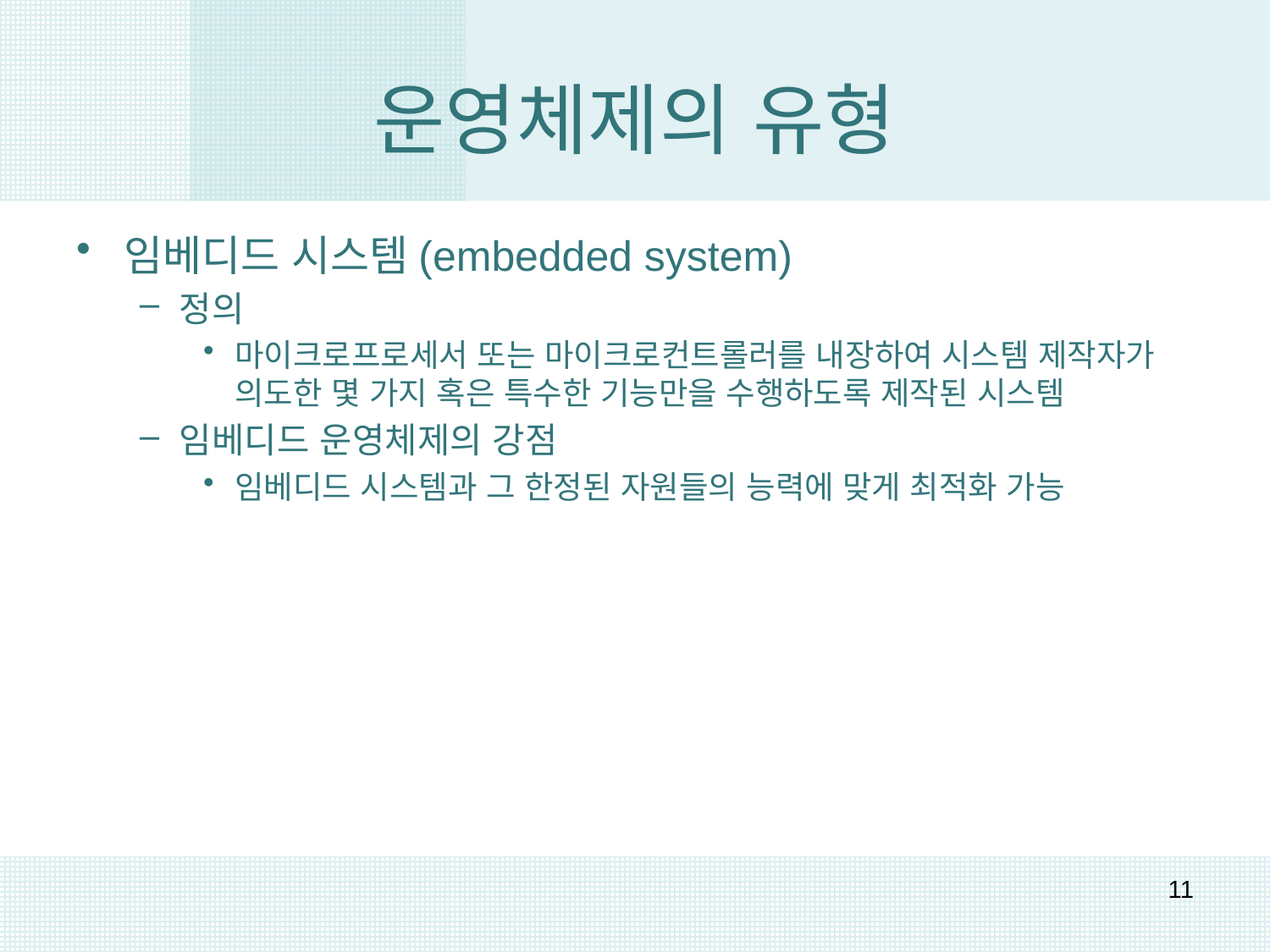

# 운영체제의 유형
임베디드 시스템(embedded system)
정의
마이크로프로세서 또는 마이크로컨트롤러를 내장하여 시스템 제작자가  의도한 몇 가지 혹은 특수한 기능만을 수행하도록 제작된 시스템
임베디드 운영체제의 강점
임베디드 시스템과 그 한정된 자원들의 능력에 맞게 최적화 가능

11